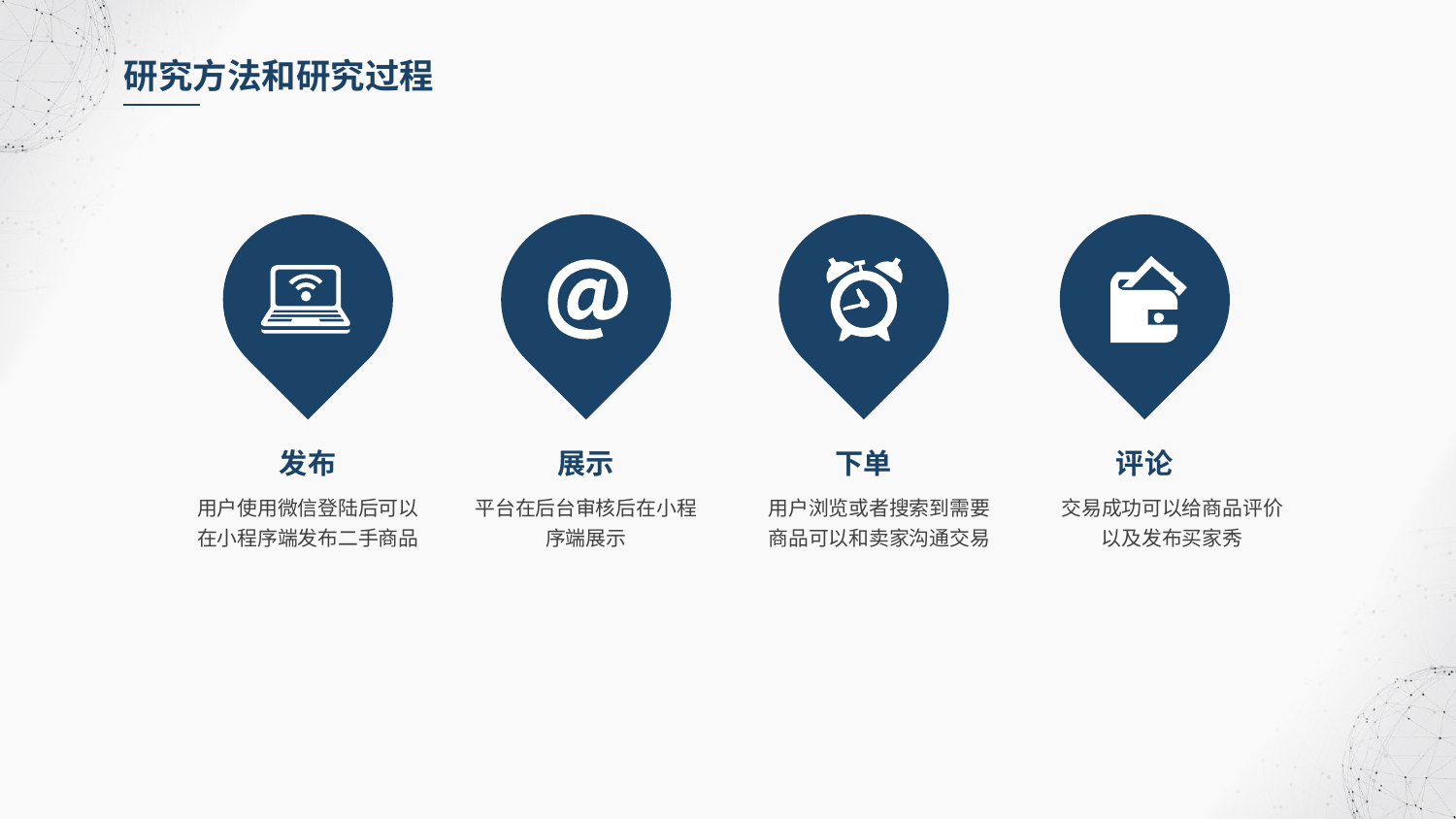

研究方法和研究过程

发布
展示
下单
评论
用户使用微信登陆后可以在小程序端发布二手商品
平台在后台审核后在小程序端展示
用户浏览或者搜索到需要商品可以和卖家沟通交易
交易成功可以给商品评价以及发布买家秀